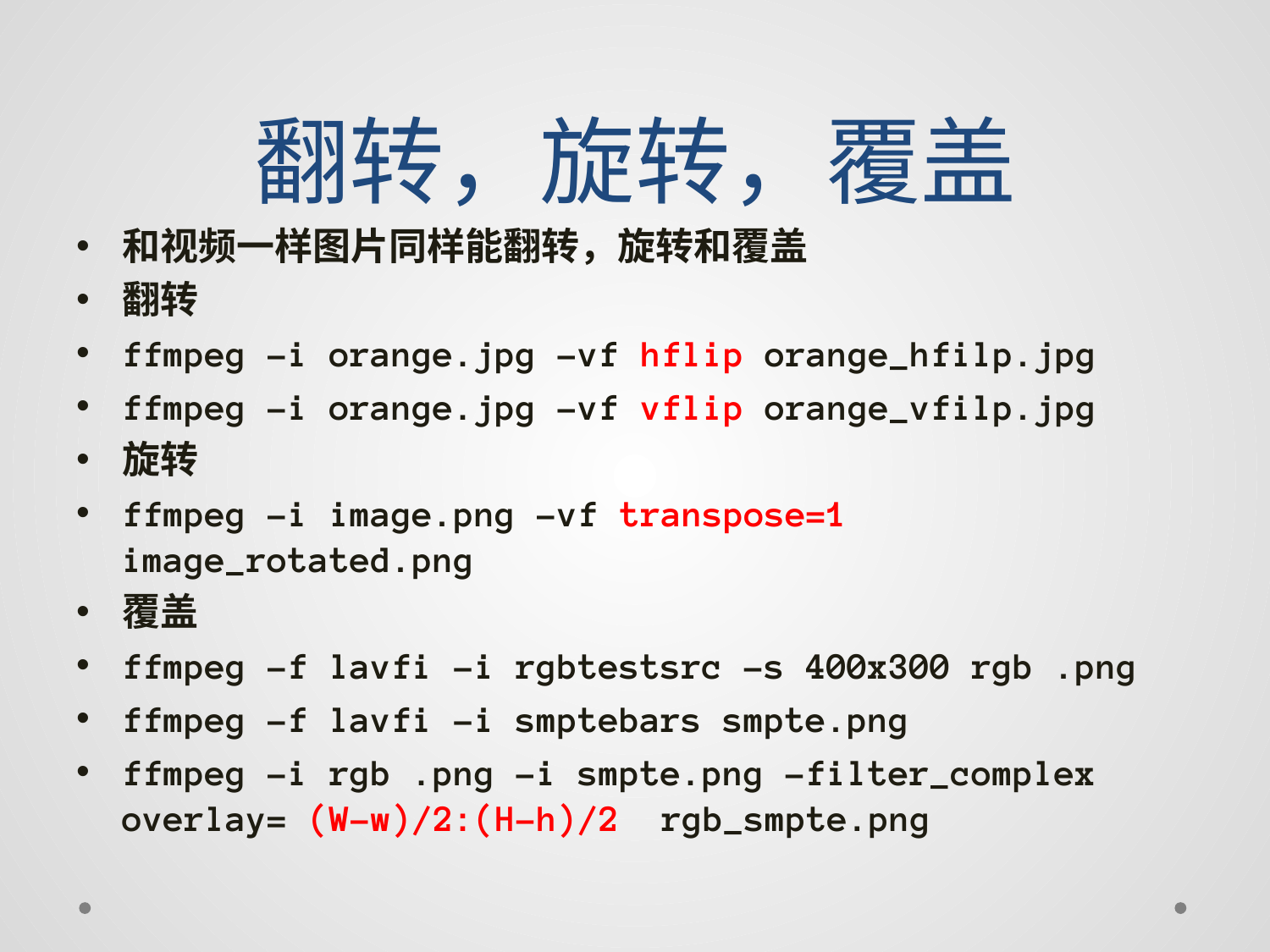

# 翻转，旋转，覆盖
和视频一样图片同样能翻转，旋转和覆盖
翻转
ffmpeg -i orange.jpg -vf hflip orange_hfilp.jpg
ffmpeg -i orange.jpg -vf vflip orange_vfilp.jpg
旋转
ffmpeg -i image.png -vf transpose=1 image_rotated.png
覆盖
ffmpeg -f lavfi -i rgbtestsrc -s 400x300 rgb .png
ffmpeg -f lavfi -i smptebars smpte.png
ffmpeg -i rgb .png -i smpte.png -filter_complex overlay= (W-w)/2:(H-h)/2  rgb_smpte.png